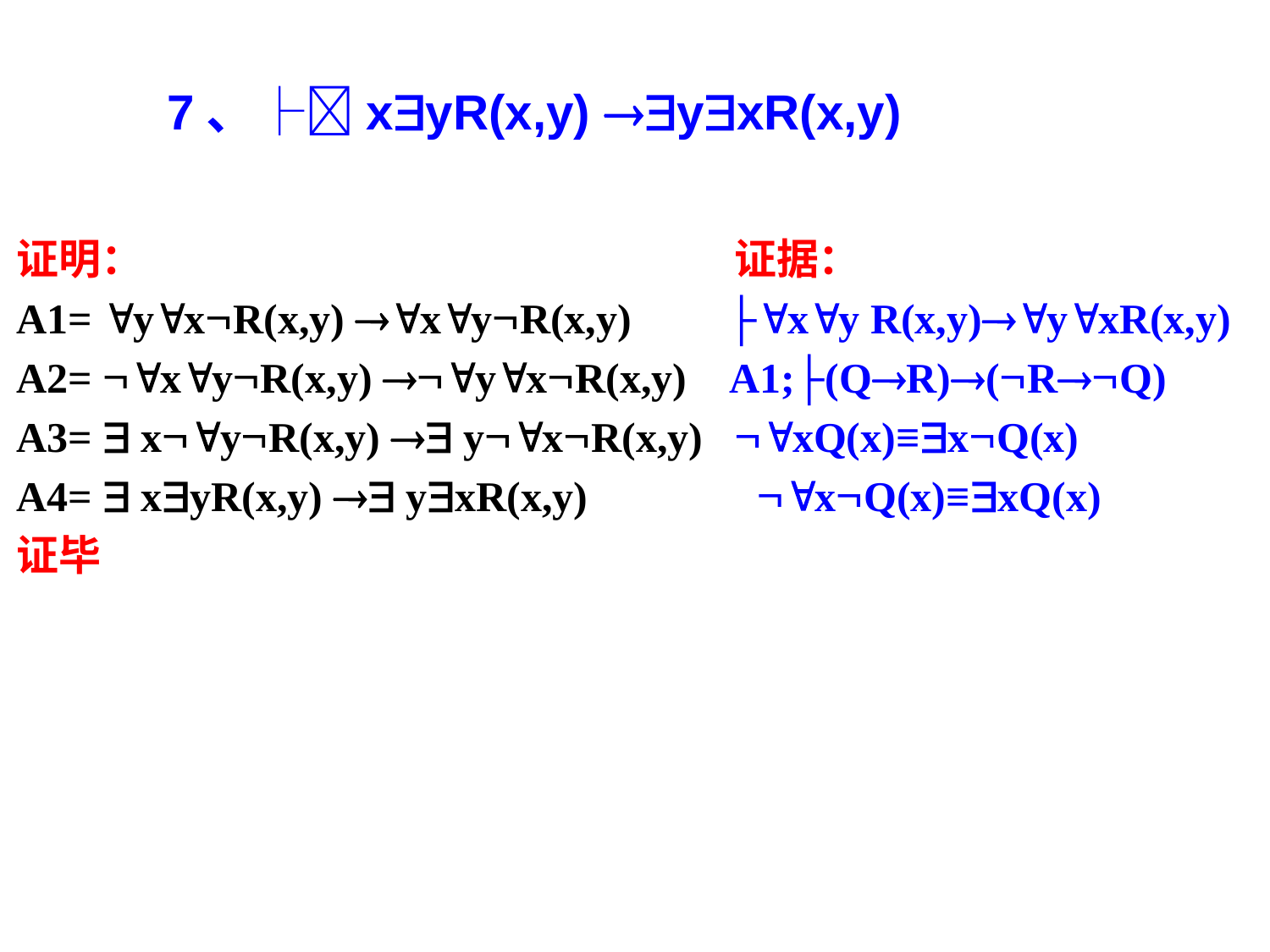

7、├∃x∃yR(x,y) →∃y∃xR(x,y)
证明：                                                              证据：
A1= ∀y∀x¬R(x,y) →∀x∀y¬R(x,y)         ├∀x∀y R(x,y)→∀y∀xR(x,y)
A2= ¬∀x∀y¬R(x,y) →¬∀y∀x¬R(x,y)    A1;├(Q→R)→(¬R→¬Q)
A3= ∃ x¬∀y¬R(x,y) →∃ y¬∀x¬R(x,y)   ¬∀xQ(x)≡∃x¬Q(x)
A4= ∃ x∃yR(x,y) →∃ y∃xR(x,y)                ¬∀x¬Q(x)≡∃xQ(x)
证毕